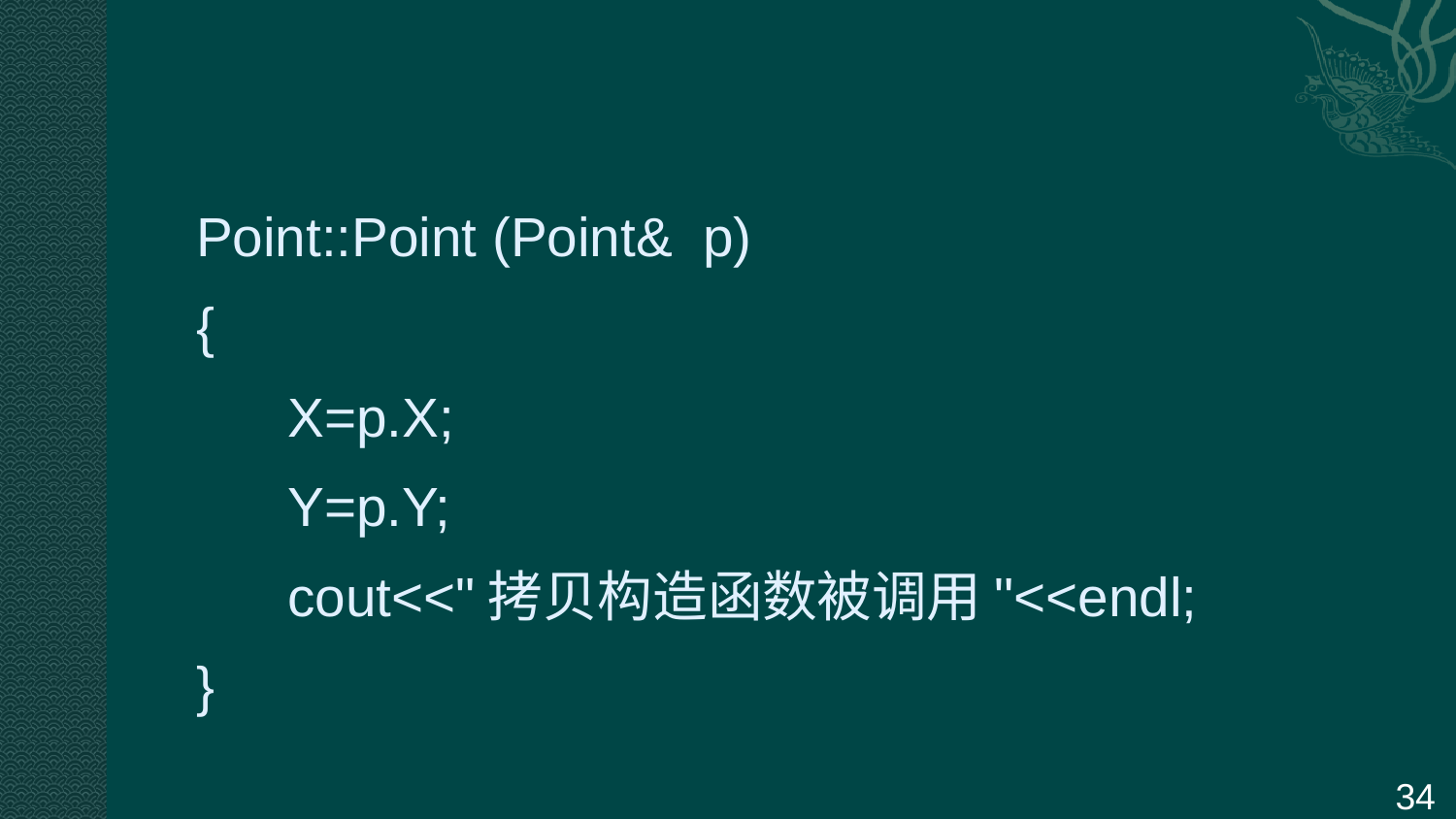

Point::Point (Point&  p)
{
      X=p.X;
      Y=p.Y;
      cout<<"拷贝构造函数被调用"<<endl;
}
34